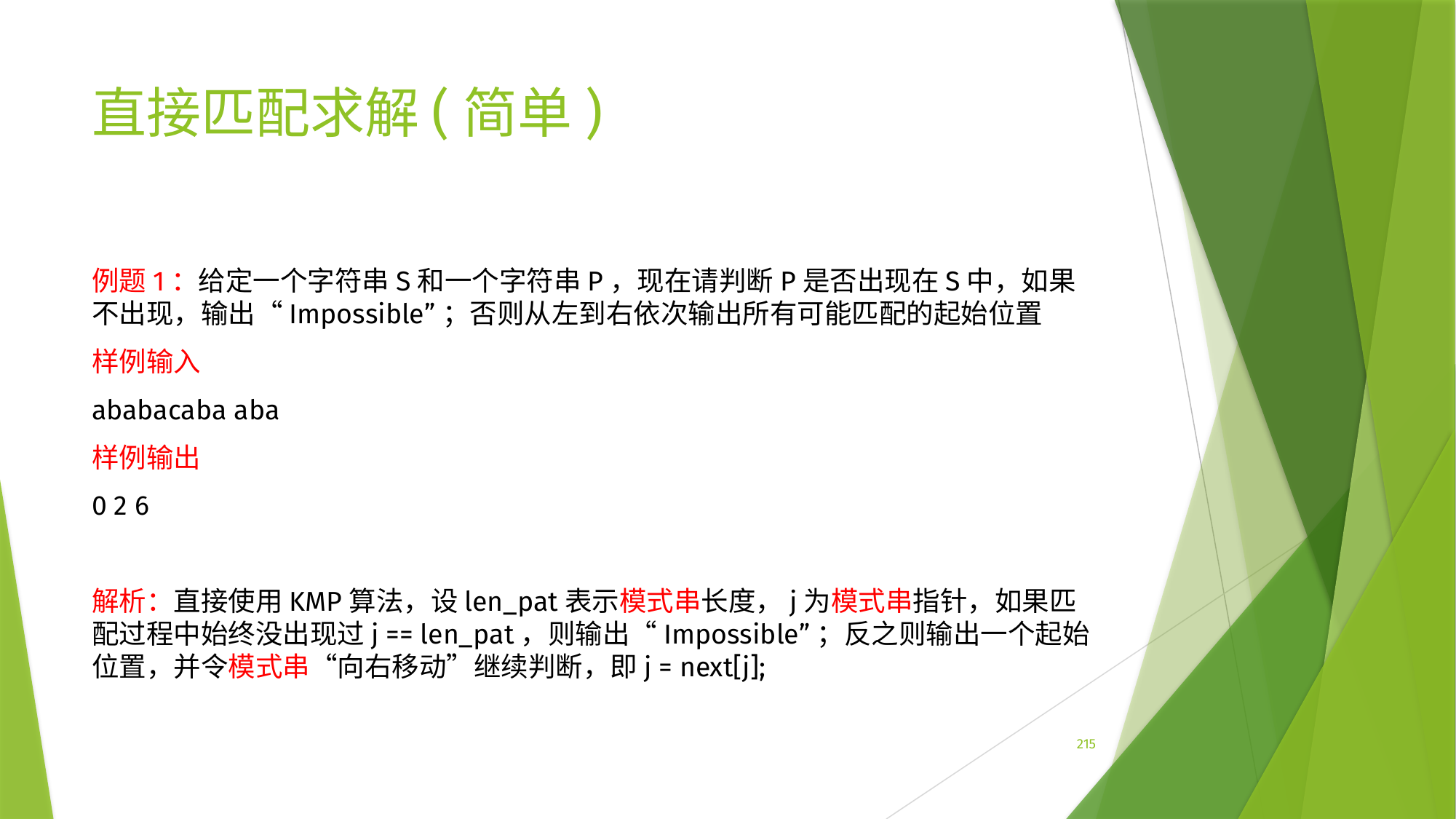

# 直接匹配求解(简单)
例题1：给定一个字符串S和一个字符串P，现在请判断P是否出现在S中，如果不出现，输出“Impossible”；否则从左到右依次输出所有可能匹配的起始位置
样例输入
ababacaba aba
样例输出
0 2 6

解析：直接使用KMP算法，设len_pat表示模式串长度，j为模式串指针，如果匹配过程中始终没出现过j == len_pat，则输出“Impossible”；反之则输出一个起始位置，并令模式串“向右移动”继续判断，即j = next[j];

215